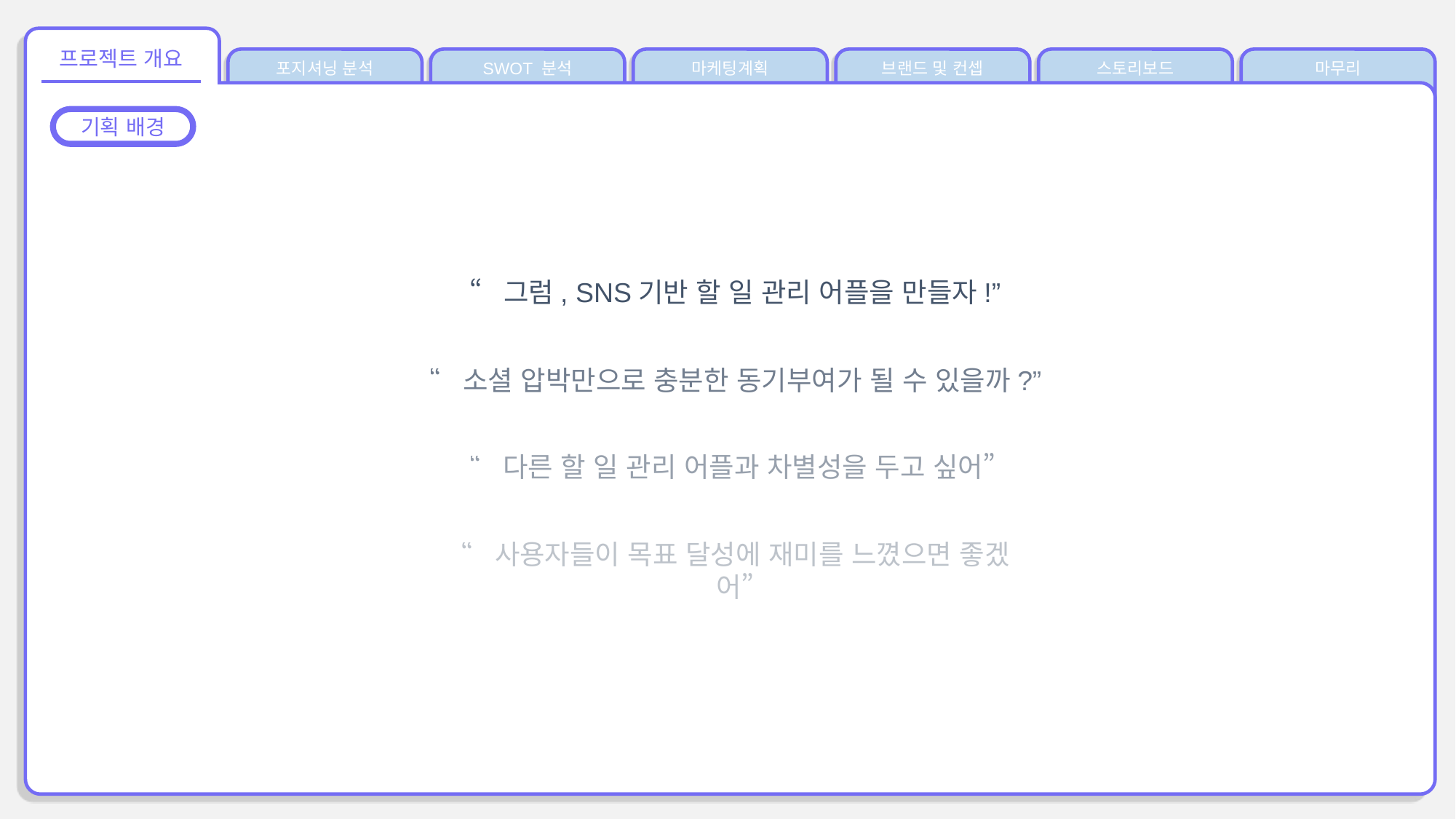

프로젝트 개요
포지셔닝 분석
SWOT 분석
마케팅계획
브랜드 및 컨셉
스토리보드
마무리
기획 배경
“그럼, SNS기반 할 일 관리 어플을 만들자!”
“소셜 압박만으로 충분한 동기부여가 될 수 있을까?”
“다른 할 일 관리 어플과 차별성을 두고 싶어”
“사용자들이 목표 달성에 재미를 느꼈으면 좋겠어”